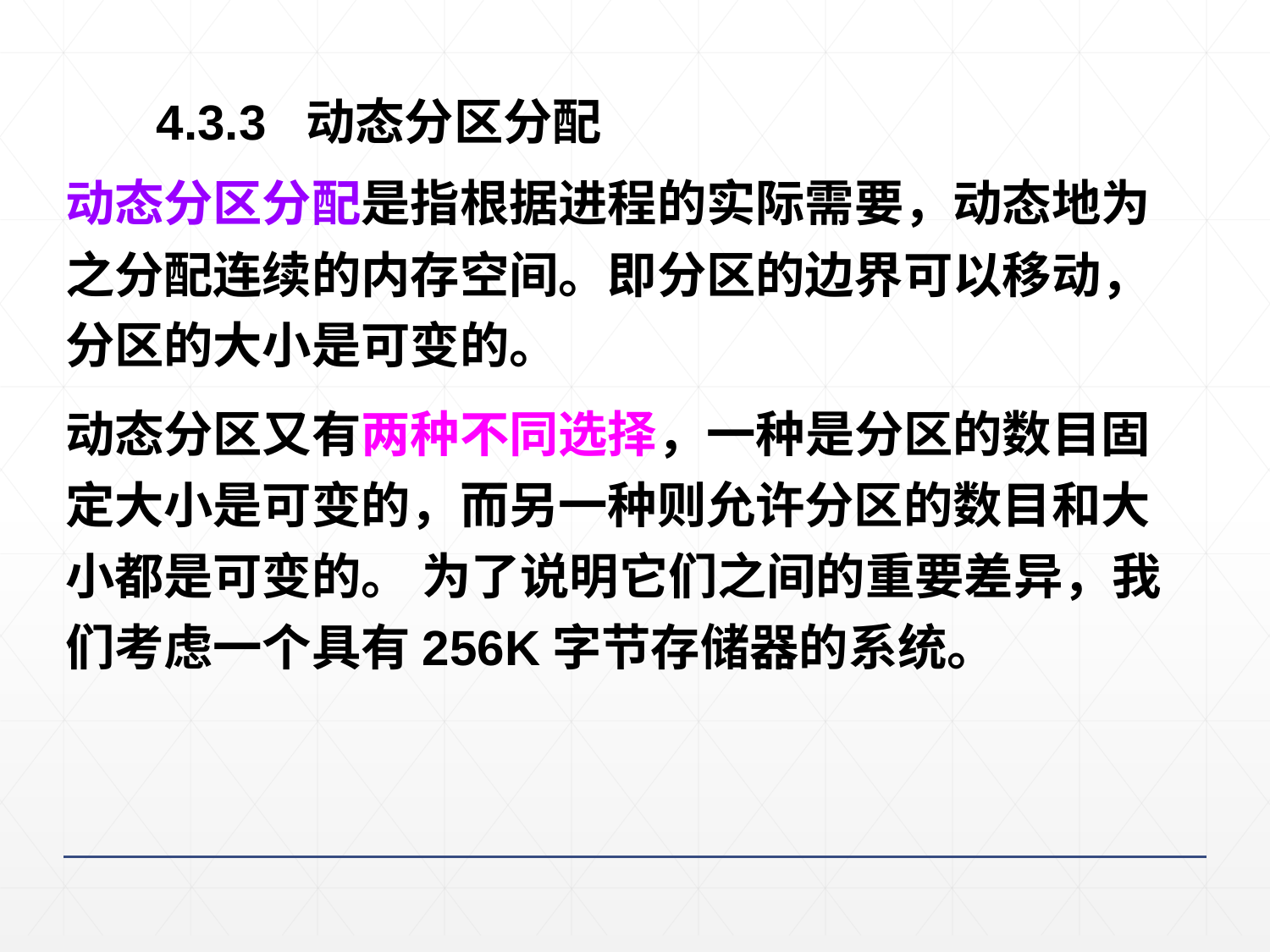

4.3.3  动态分区分配
动态分区分配是指根据进程的实际需要，动态地为之分配连续的内存空间。即分区的边界可以移动，分区的大小是可变的。
动态分区又有两种不同选择，一种是分区的数目固定大小是可变的，而另一种则允许分区的数目和大小都是可变的。 为了说明它们之间的重要差异，我们考虑一个具有256K字节存储器的系统。